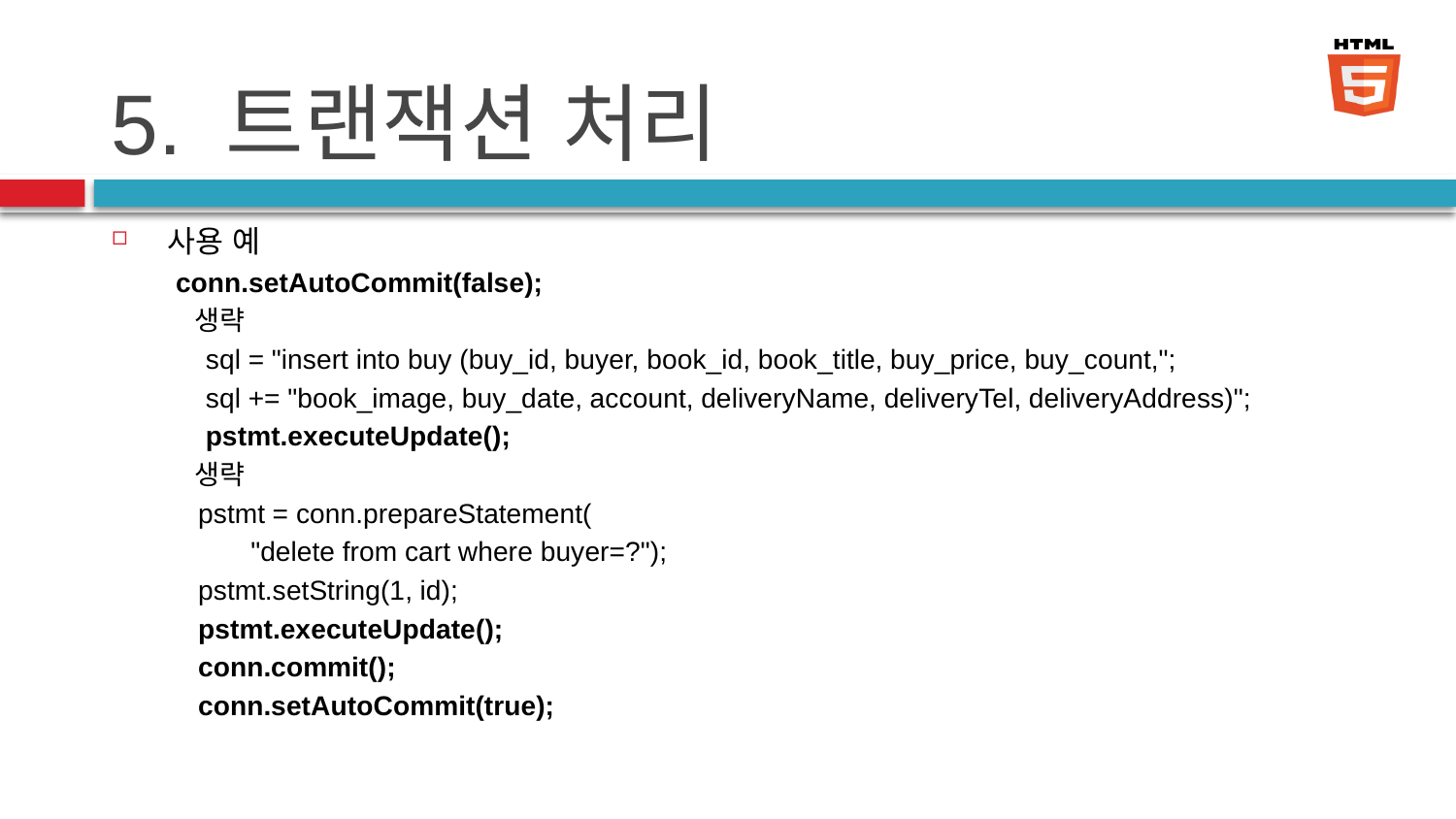

# 5. 트랜잭션 처리
사용 예
conn.setAutoCommit(false);
  생략
    sql = "insert into buy (buy_id, buyer, book_id, book_title, buy_price, buy_count,";
    sql += "book_image, buy_date, account, deliveryName, deliveryTel, deliveryAddress)";
    pstmt.executeUpdate();
  생략
   pstmt = conn.prepareStatement(
          "delete from cart where buyer=?");
   pstmt.setString(1, id);
   pstmt.executeUpdate();
   conn.commit();
   conn.setAutoCommit(true);